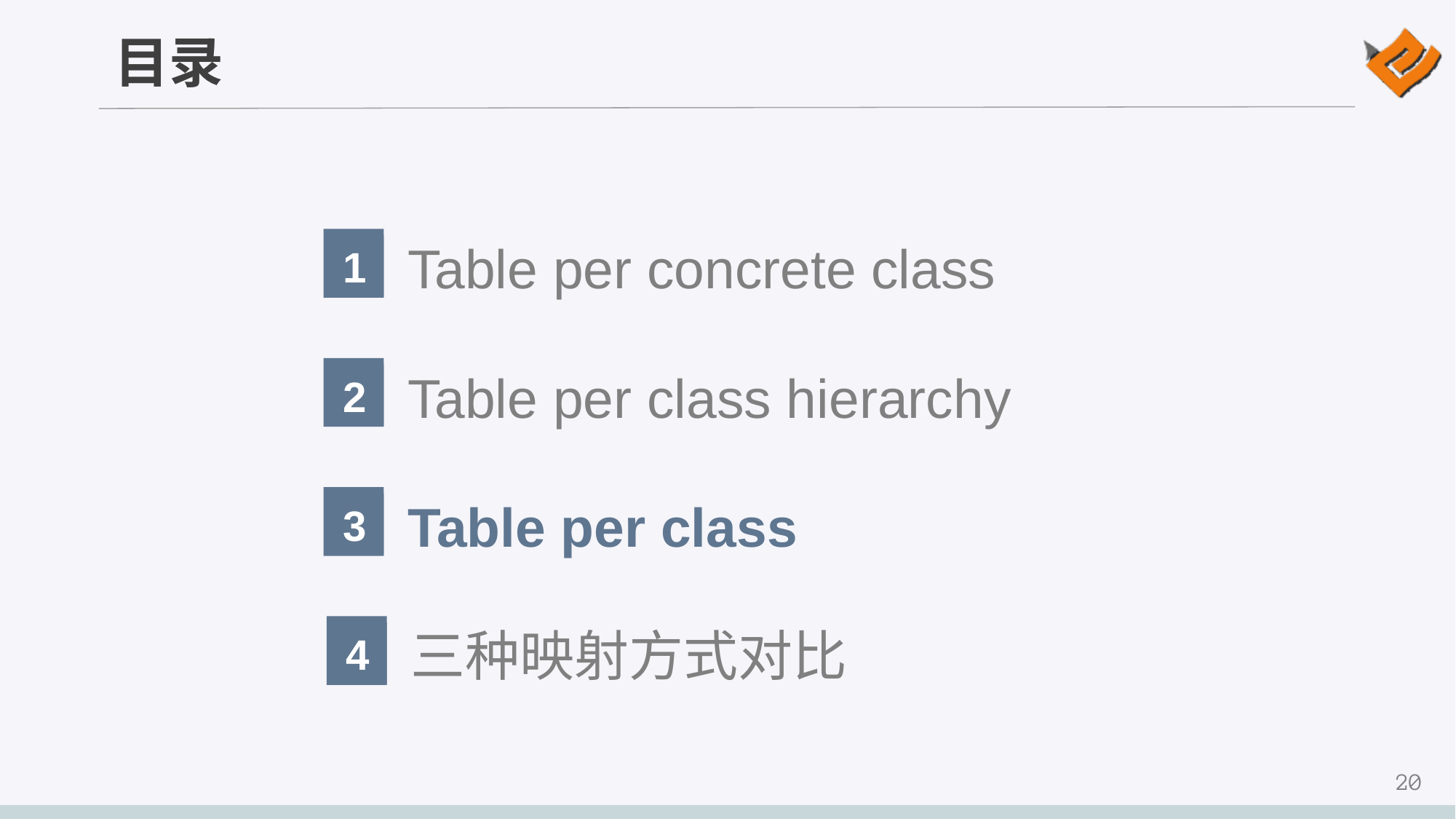

1
Table per concrete class

2
Table per class hierarchy

3
Table per class

4
三种映射方式对比